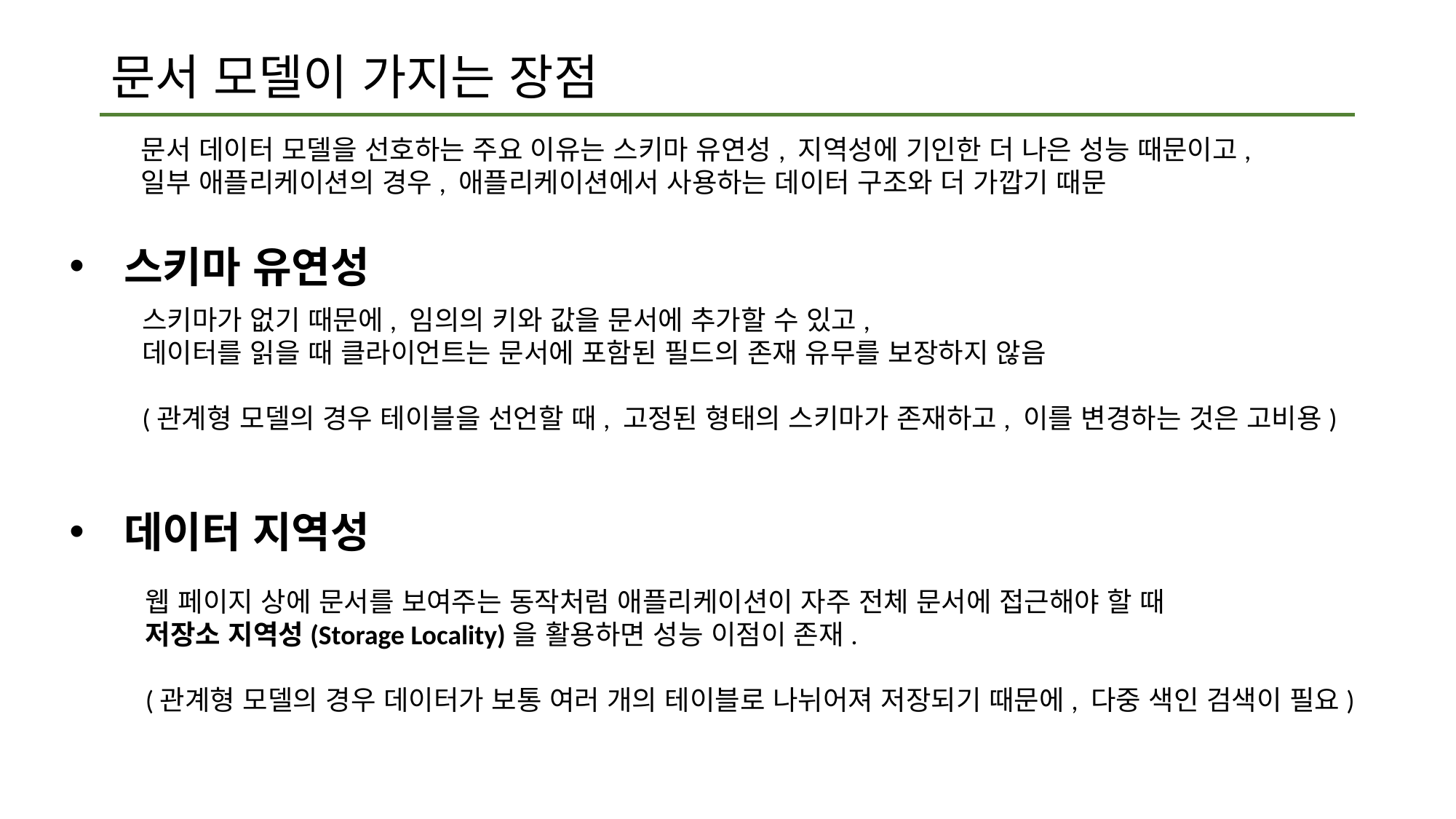

# 문서 모델이 가지는 장점
문서 데이터 모델을 선호하는 주요 이유는 스키마 유연성, 지역성에 기인한 더 나은 성능 때문이고,
일부 애플리케이션의 경우, 애플리케이션에서 사용하는 데이터 구조와 더 가깝기 때문
스키마 유연성
스키마가 없기 때문에, 임의의 키와 값을 문서에 추가할 수 있고,
데이터를 읽을 때 클라이언트는 문서에 포함된 필드의 존재 유무를 보장하지 않음

(관계형 모델의 경우 테이블을 선언할 때, 고정된 형태의 스키마가 존재하고, 이를 변경하는 것은 고비용)
데이터 지역성
웹 페이지 상에 문서를 보여주는 동작처럼 애플리케이션이 자주 전체 문서에 접근해야 할 때
저장소 지역성(Storage Locality)을 활용하면 성능 이점이 존재.

(관계형 모델의 경우 데이터가 보통 여러 개의 테이블로 나뉘어져 저장되기 때문에, 다중 색인 검색이 필요)